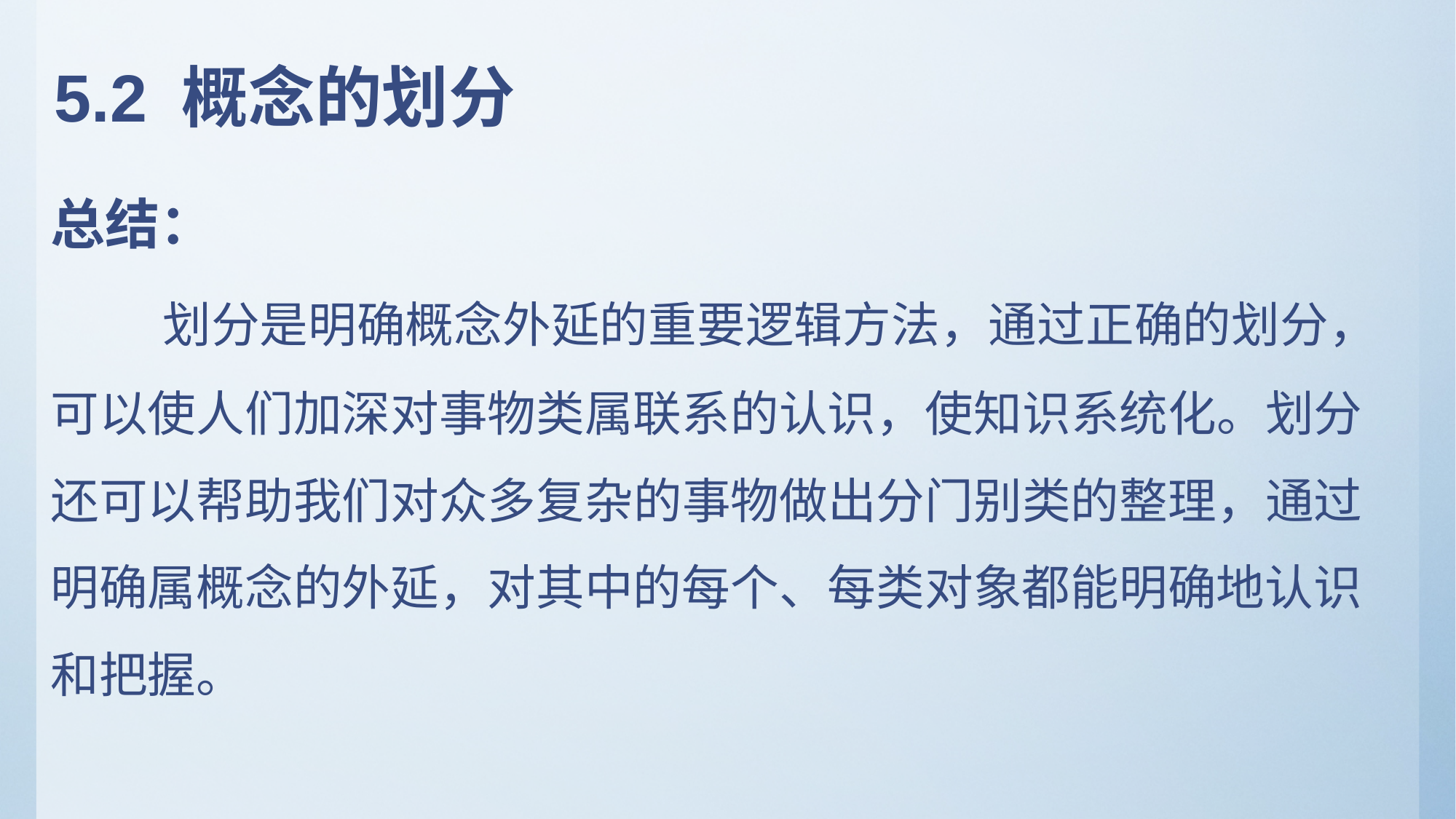

# 5.2 概念的划分
总结：
        划分是明确概念外延的重要逻辑方法，通过正确的划分，可以使人们加深对事物类属联系的认识，使知识系统化。划分还可以帮助我们对众多复杂的事物做出分门别类的整理，通过明确属概念的外延，对其中的每个、每类对象都能明确地认识和把握。